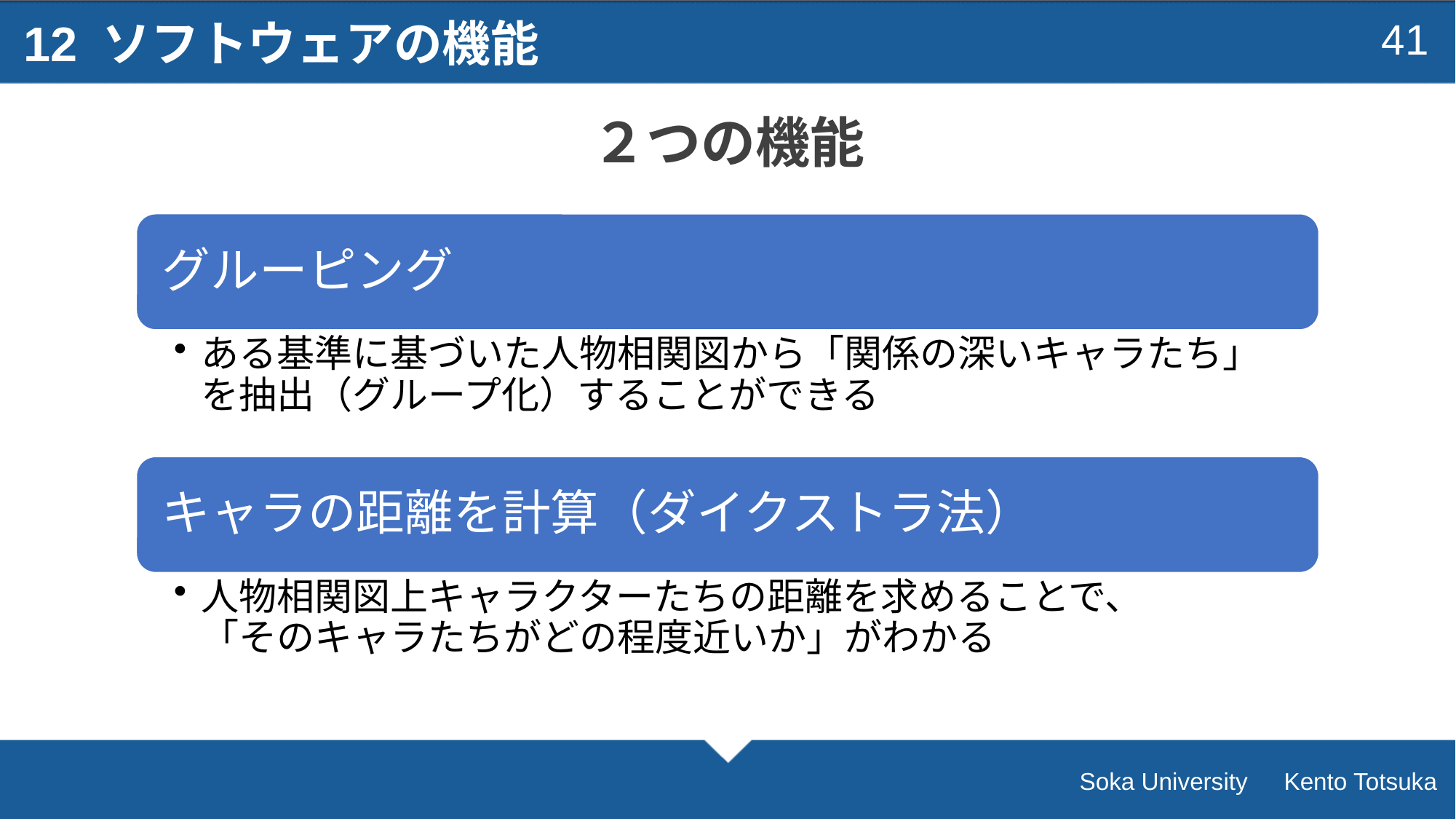

12 ソフトウェアの機能
41
２つの機能
グルーピング
ある基準に基づいた人物相関図から「関係の深いキャラたち」
を抽出（グループ化）することができる
キャラの距離を計算（ダイクストラ法）
人物相関図上キャラクターたちの距離を求めることで、
「そのキャラたちがどの程度近いか」がわかる
Soka University　Kento Totsuka